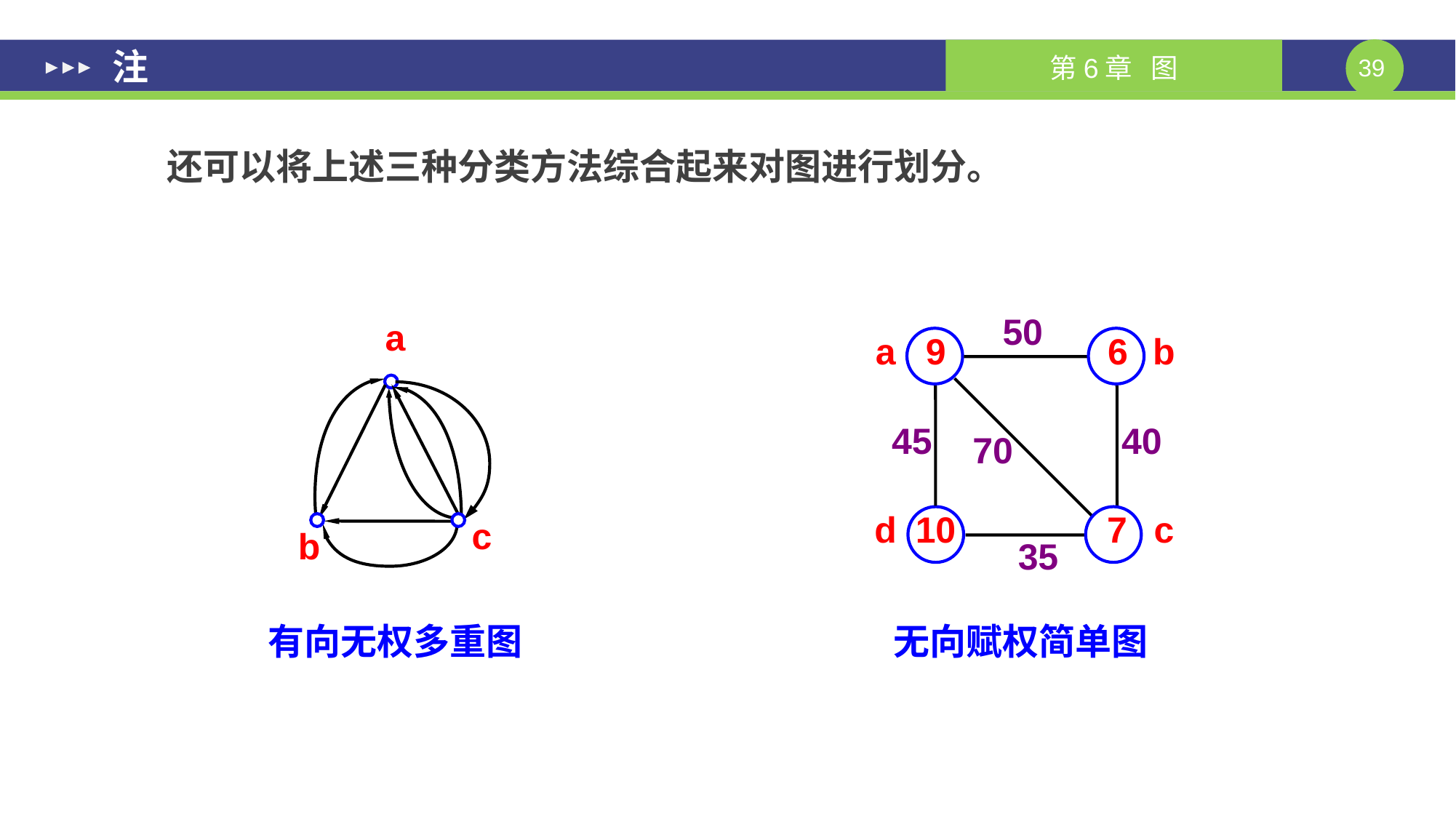

注
还可以将上述三种分类方法综合起来对图进行划分。
50
a

9

6
b

45
40
70
d
10

7
c
35

a

c

b
有向无权多重图
无向赋权简单图